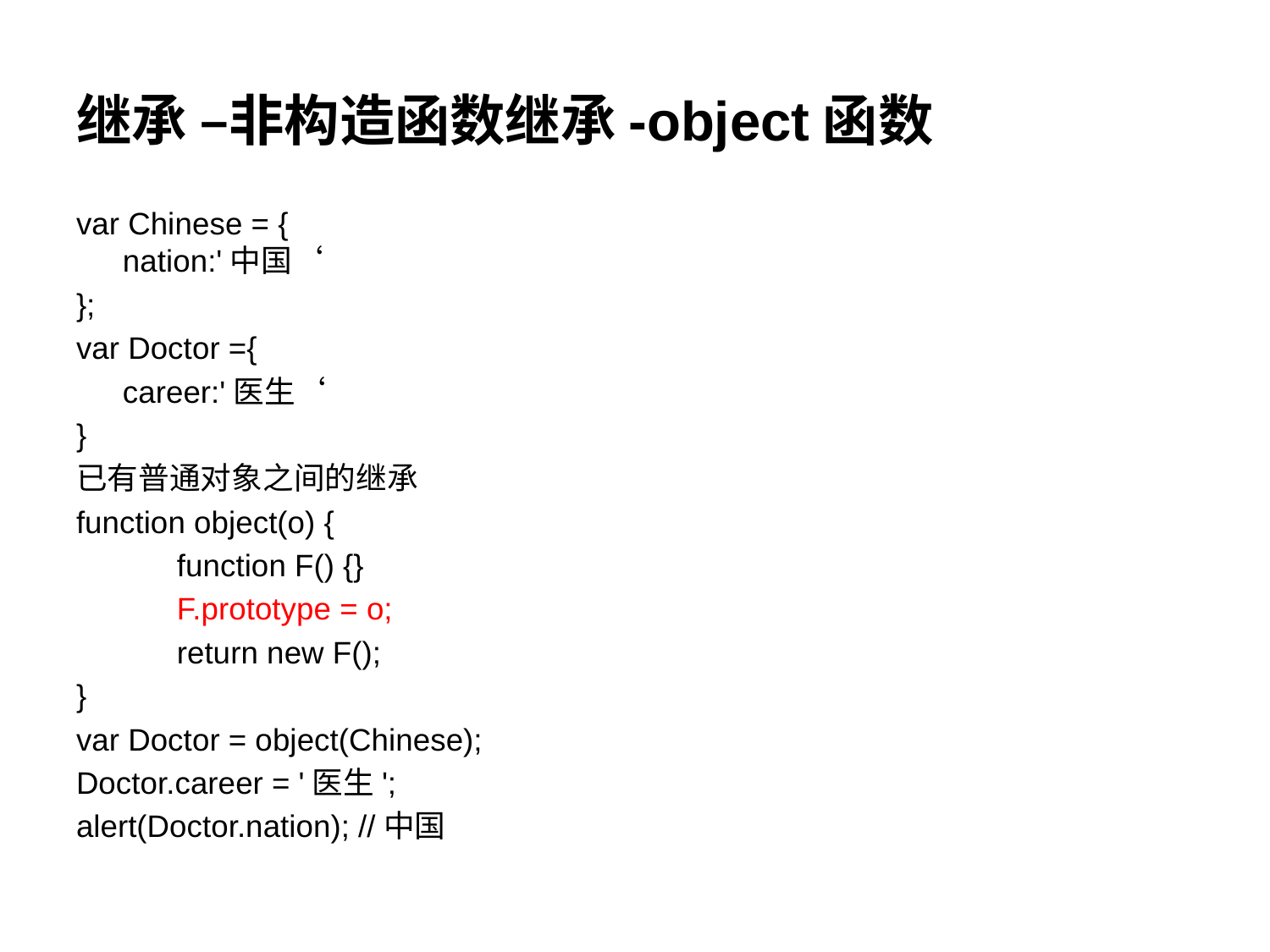

继承 –非构造函数继承-object函数

var Chinese = {
nation:'中国‘
};
var Doctor ={
	career:'医生‘
}
已有普通对象之间的继承
function object(o) {
　　　function F() {}
　　　F.prototype = o;
　　　return new F();
}
var Doctor = object(Chinese);
Doctor.career = '医生';
alert(Doctor.nation); //中国